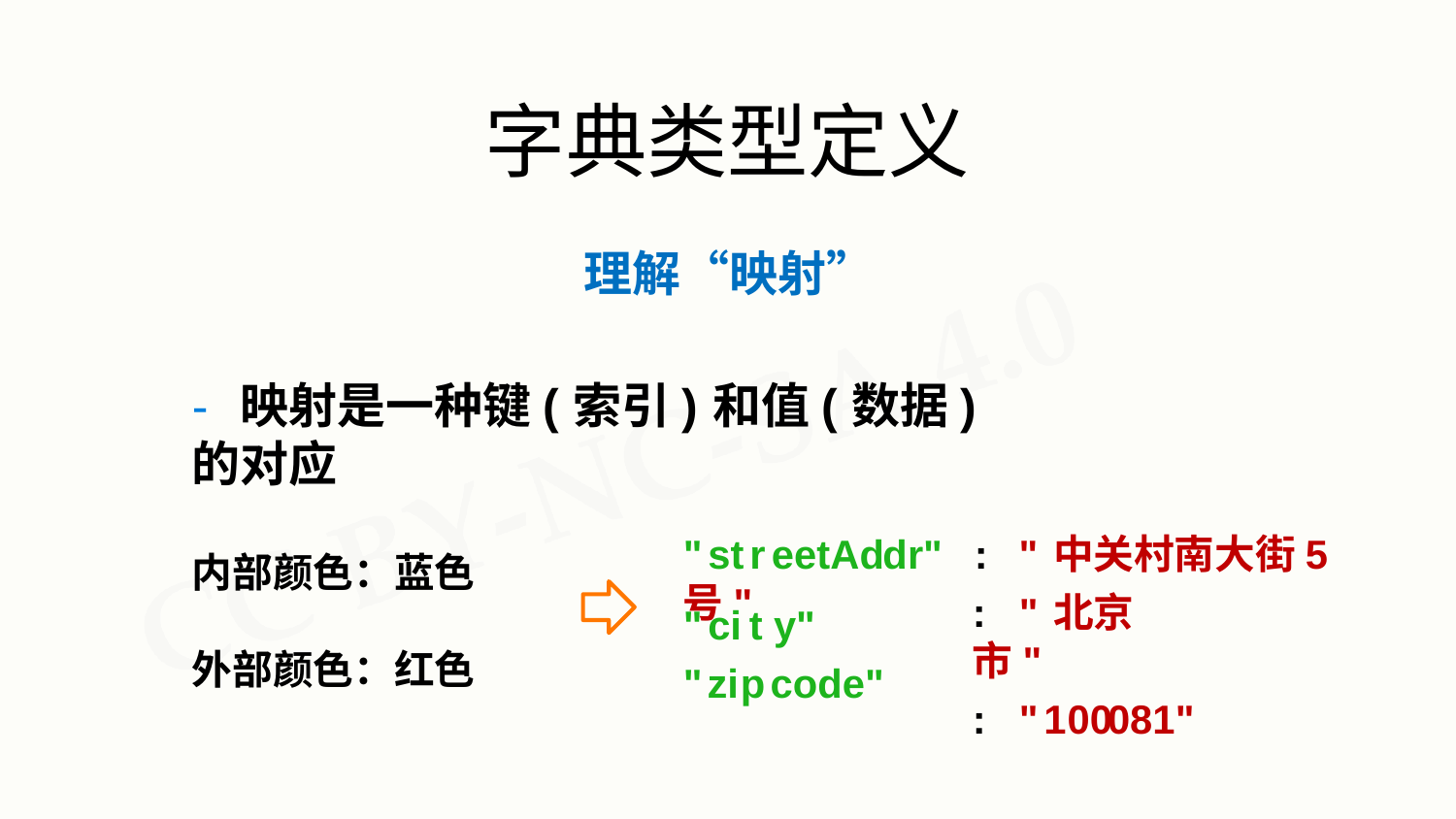

# 字典类型定义
理解“映射”

- 映射是一种键(索引)和值(数据)的对应

"streetAddr"	:	"中关村南大街5号"
内部颜色：蓝色

:	"北京市"
:	"100081"
"city" "zipcode"
外部颜色：红色